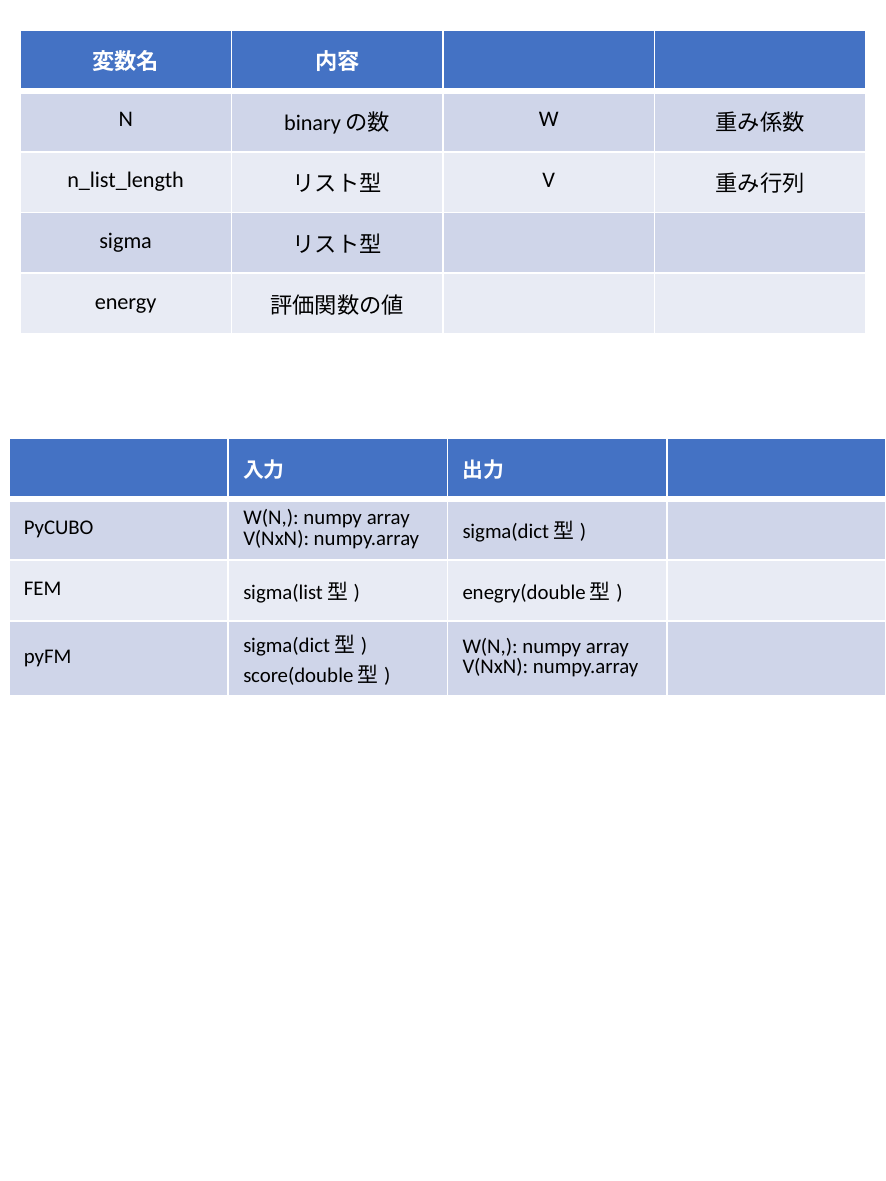

| 変数名 | 内容 |  |  |
| --- | --- | --- | --- |
| N | binaryの数 | W | 重み係数 |
| n\_list\_length | リスト型 | V | 重み行列 |
| sigma | リスト型 |  |  |
| energy | 評価関数の値 |  |  |
|  | 入力 | 出力 |  |
| --- | --- | --- | --- |
| PyCUBO | W(N,): numpy array V(NxN): numpy.array | sigma(dict型) |  |
| FEM | sigma(list型) | enegry(double型) |  |
| pyFM | sigma(dict型) score(double型) | W(N,): numpy array V(NxN): numpy.array |  |